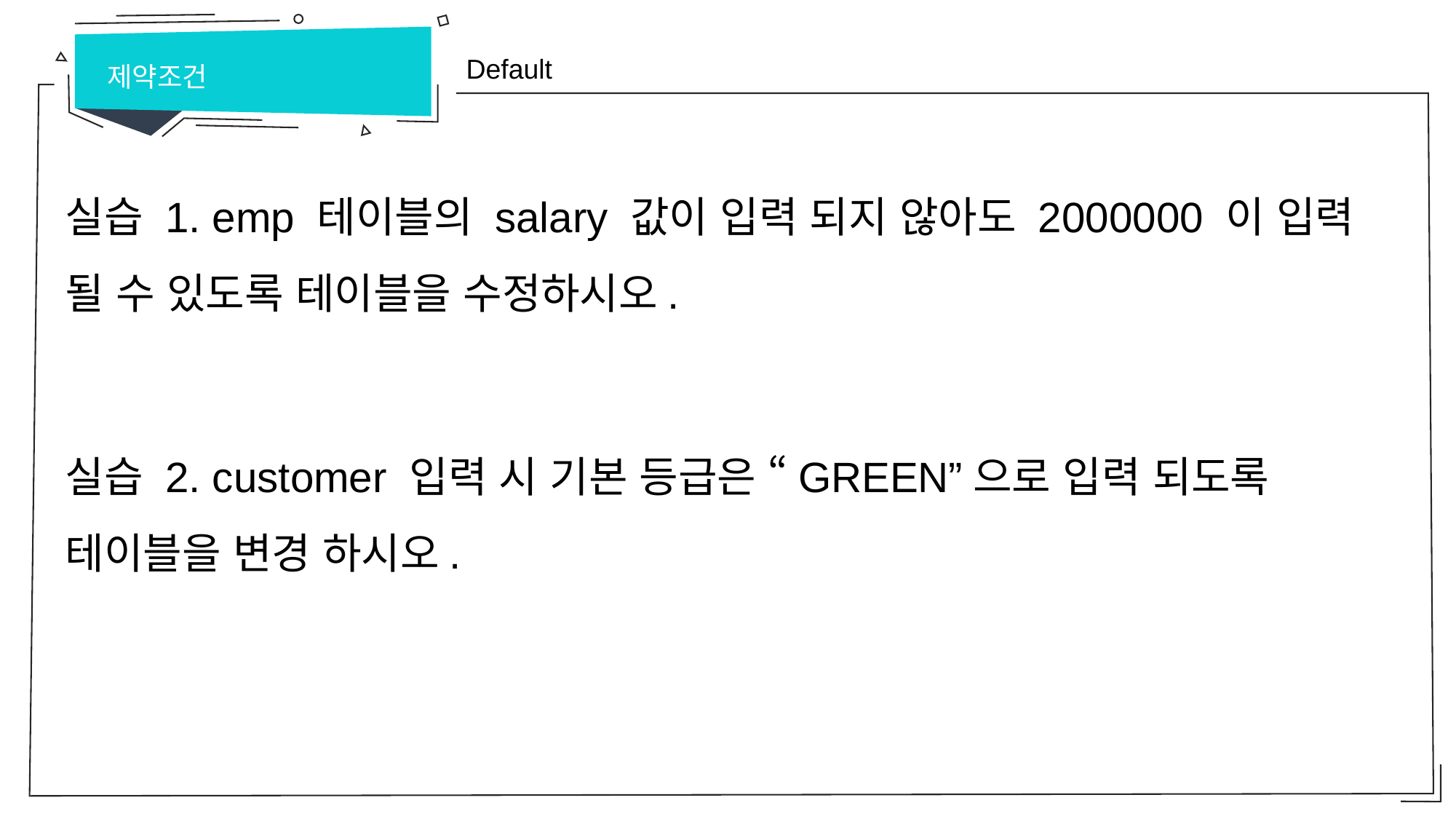

제약조건
Default
실습 1. emp 테이블의 salary 값이 입력 되지 않아도 2000000 이 입력 될 수 있도록 테이블을 수정하시오.

실습 2. customer 입력 시 기본 등급은 “GREEN”으로 입력 되도록 테이블을 변경 하시오.